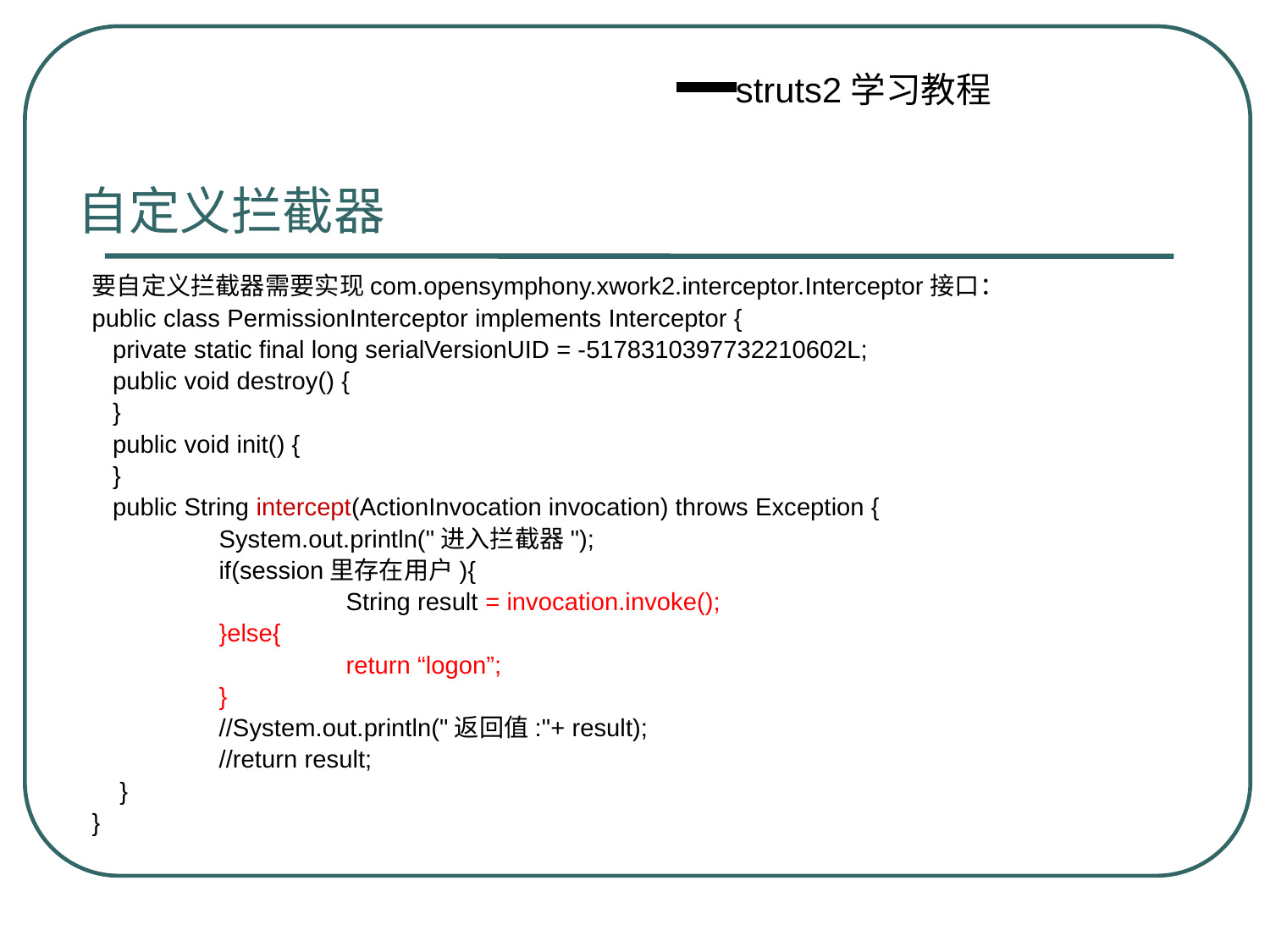

自定义拦截器
要自定义拦截器需要实现com.opensymphony.xwork2.interceptor.Interceptor接口：
public class PermissionInterceptor implements Interceptor {
   private static final long serialVersionUID = -5178310397732210602L;
   public void destroy() {
   }
   public void init() {
   }
   public String intercept(ActionInvocation invocation) throws Exception {
 	System.out.println("进入拦截器");
	if(session里存在用户){
		String result = invocation.invoke();
	}else{
		return “logon”;
	}
	//System.out.println("返回值:"+ result);
	//return result;
    }
}